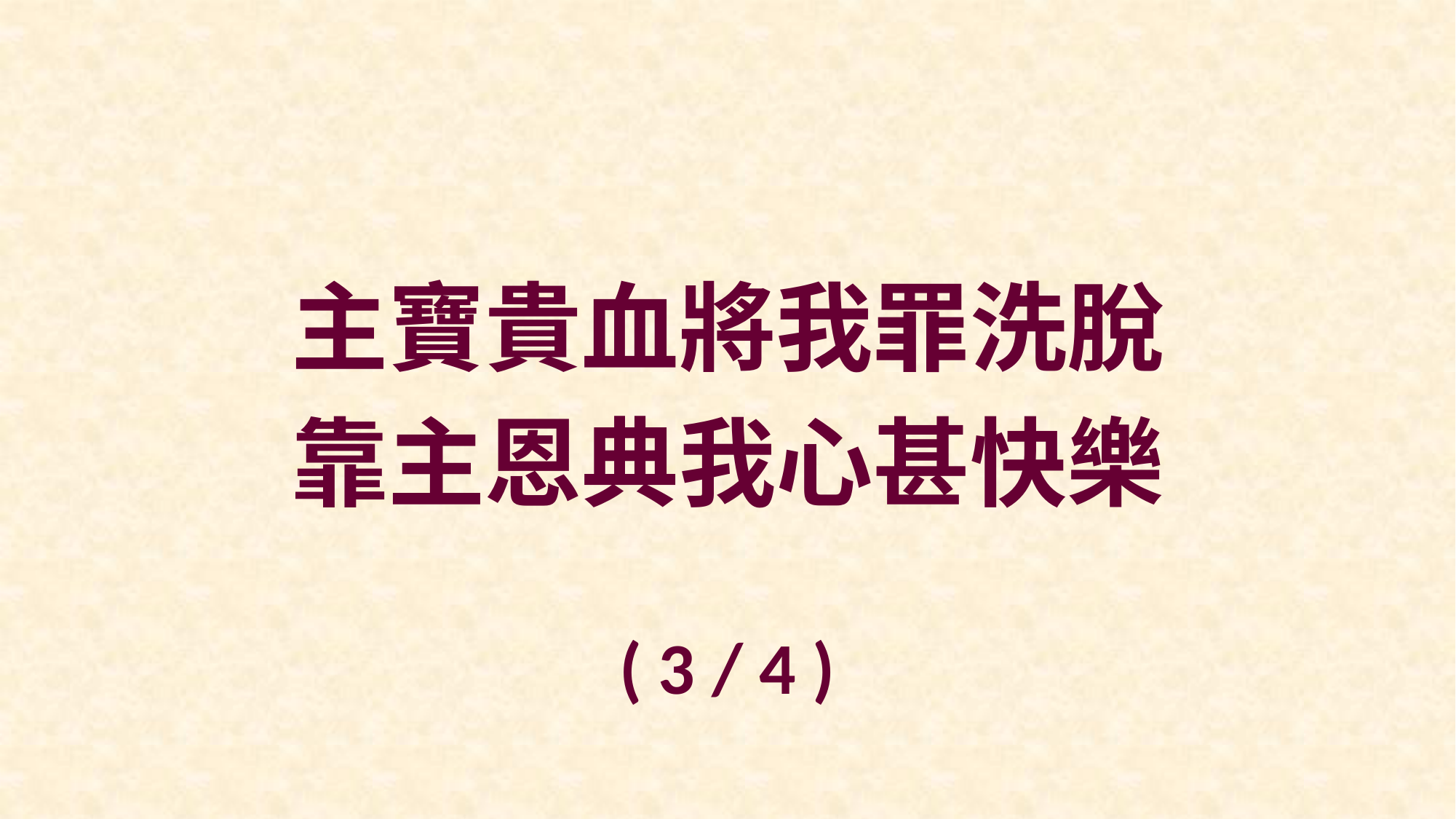

主寶貴血將我罪洗脫
靠主恩典我心甚快樂
( 3 / 4 )